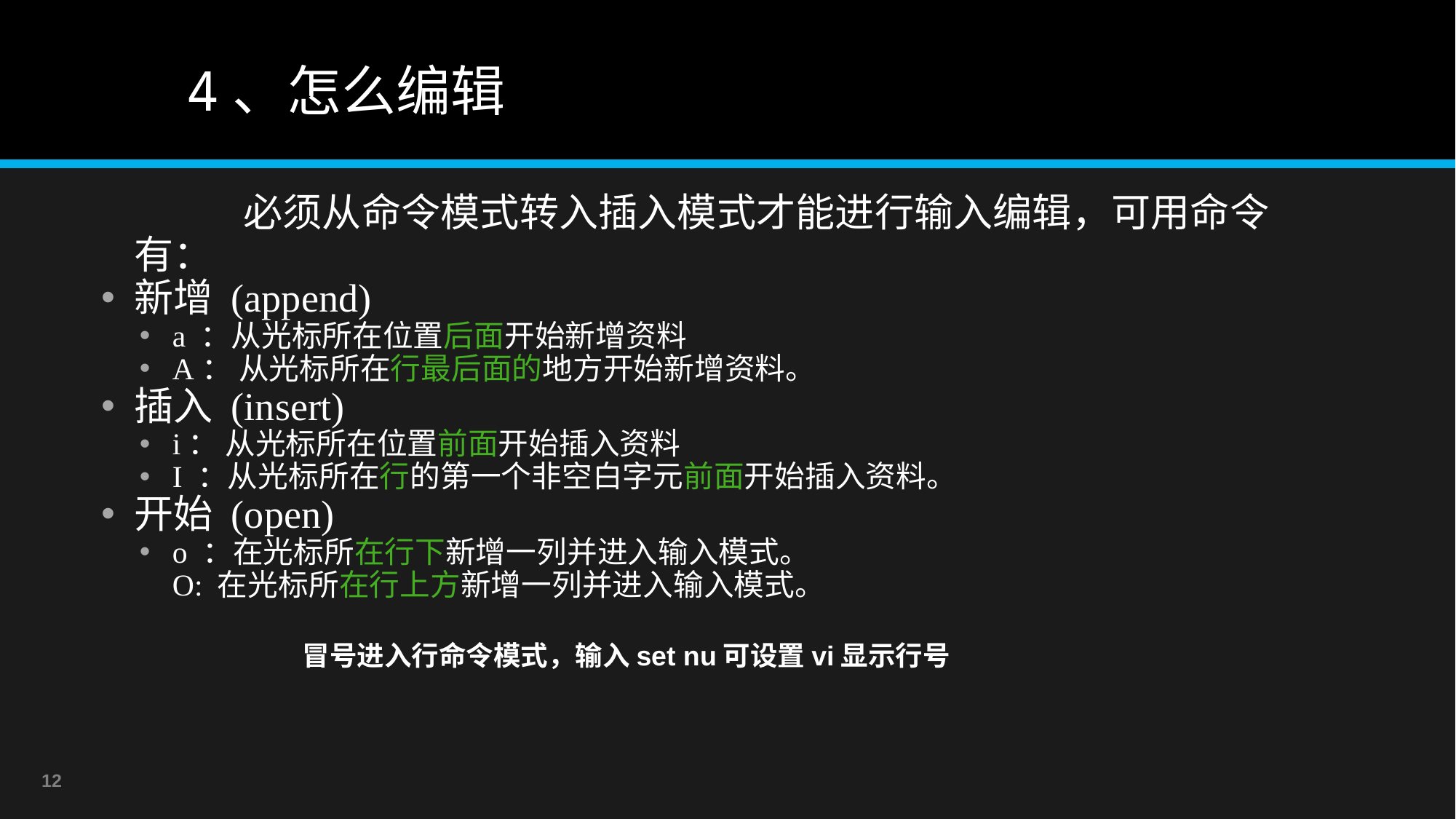

# 4、怎么编辑
		必须从命令模式转入插入模式才能进行输入编辑，可用命令有：
新增 (append)
a ：从光标所在位置后面开始新增资料
A： 从光标所在行最后面的地方开始新增资料。
插入 (insert)
i： 从光标所在位置前面开始插入资料
I ：从光标所在行的第一个非空白字元前面开始插入资料。
开始 (open)
o ：在光标所在行下新增一列并进入输入模式。
O: 在光标所在行上方新增一列并进入输入模式。
冒号进入行命令模式，输入set nu可设置vi显示行号
12